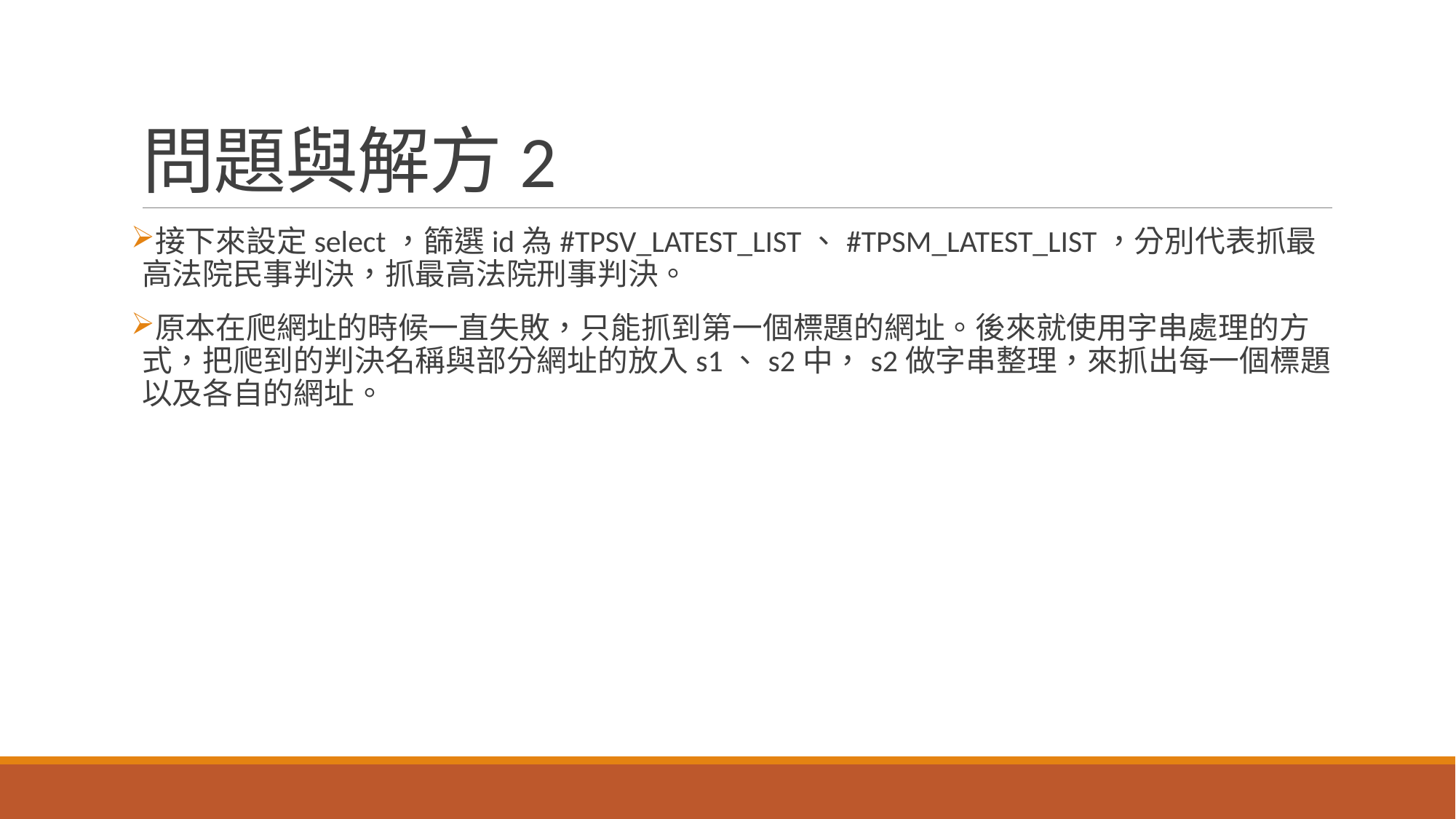

# 問題與解方2
接下來設定select，篩選id為#TPSV_LATEST_LIST、#TPSM_LATEST_LIST，分別代表抓最高法院民事判決，抓最高法院刑事判決。
原本在爬網址的時候一直失敗，只能抓到第一個標題的網址。後來就使用字串處理的方式，把爬到的判決名稱與部分網址的放入s1、s2中，s2做字串整理，來抓出每一個標題以及各自的網址。